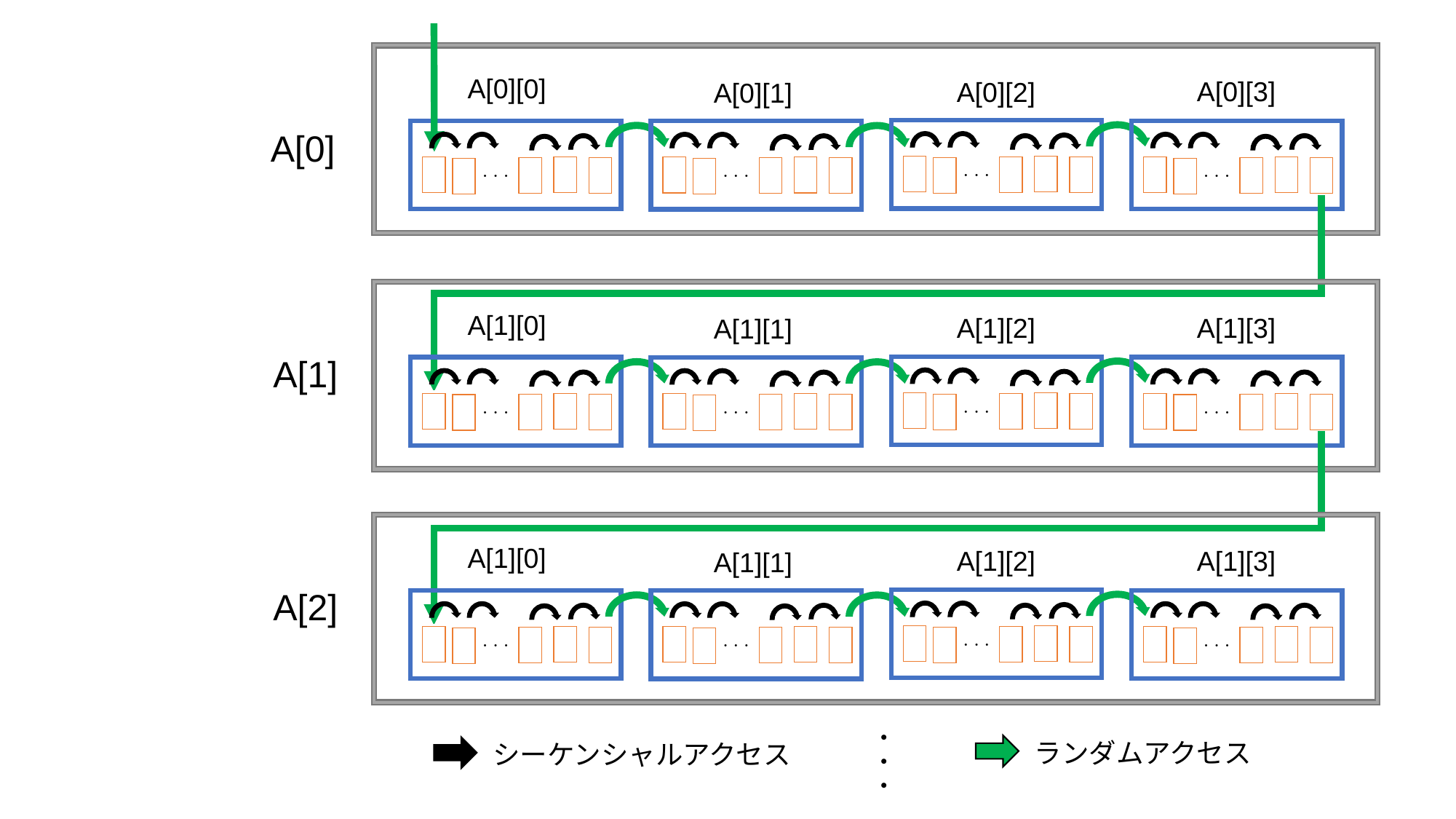

A[0][0]
A[0][3]
A[0][2]
A[0][1]

A[0]

・・・
・・・
・・・
・・・

A[1][0]
A[1][3]
A[1][2]
A[1][1]
A[1]

・・・
・・・
・・・
・・・

A[1][0]
A[1][3]
A[1][2]
A[1][1]
A[2]

・・・
・・・
・・・
・・・
ランダムアクセス
シーケンシャルアクセス

・・・